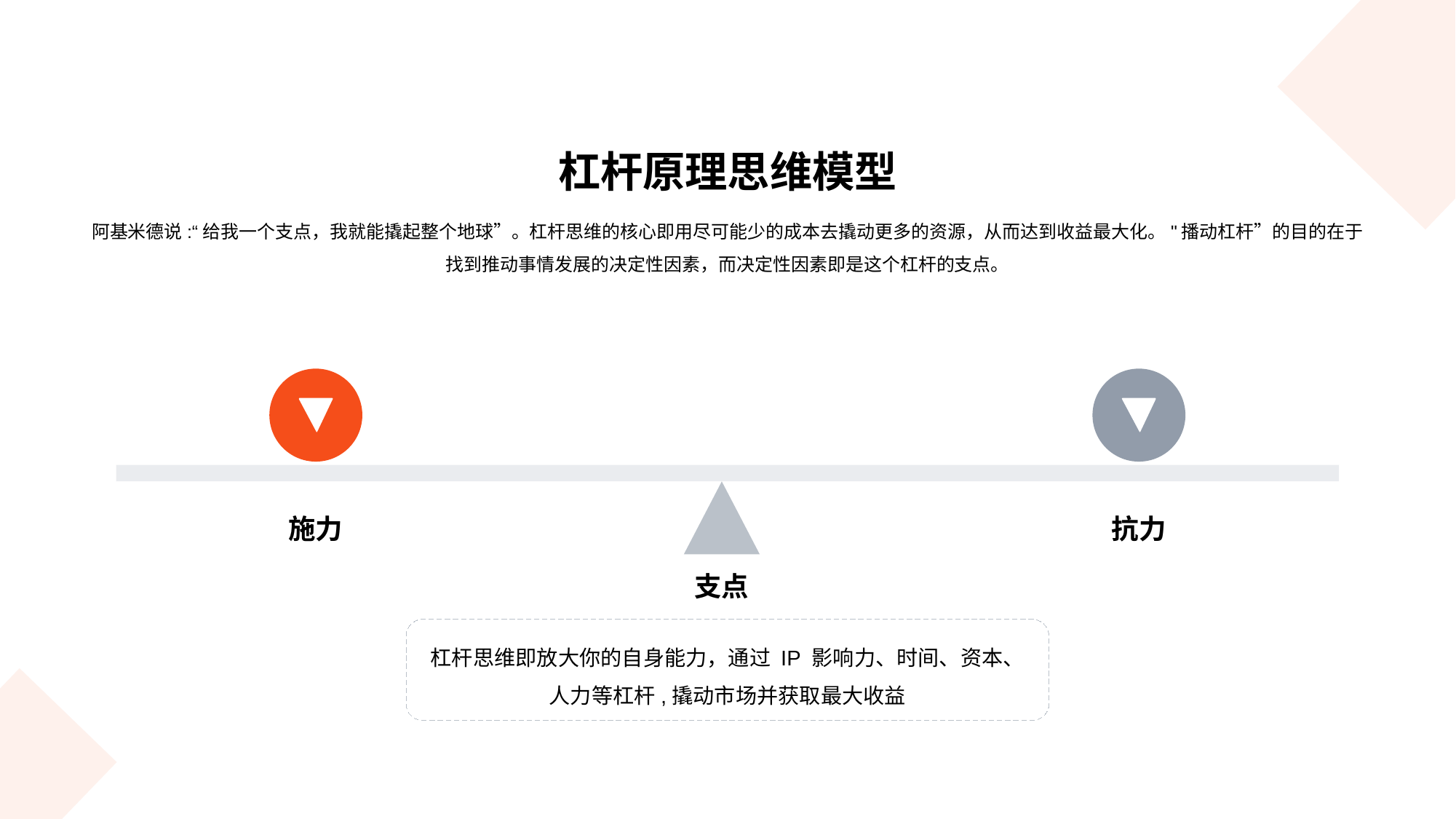

杠杆原理思维模型
阿基米德说:“给我一个支点，我就能撬起整个地球”。杠杆思维的核心即用尽可能少的成本去撬动更多的资源，从而达到收益最大化。"播动杠杆”的目的在于找到推动事情发展的决定性因素，而决定性因素即是这个杠杆的支点。

支点
施力
抗力
杠杆思维即放大你的自身能力，通过 IP 影响力、时间、资本、人力等杠杆,撬动市场并获取最大收益